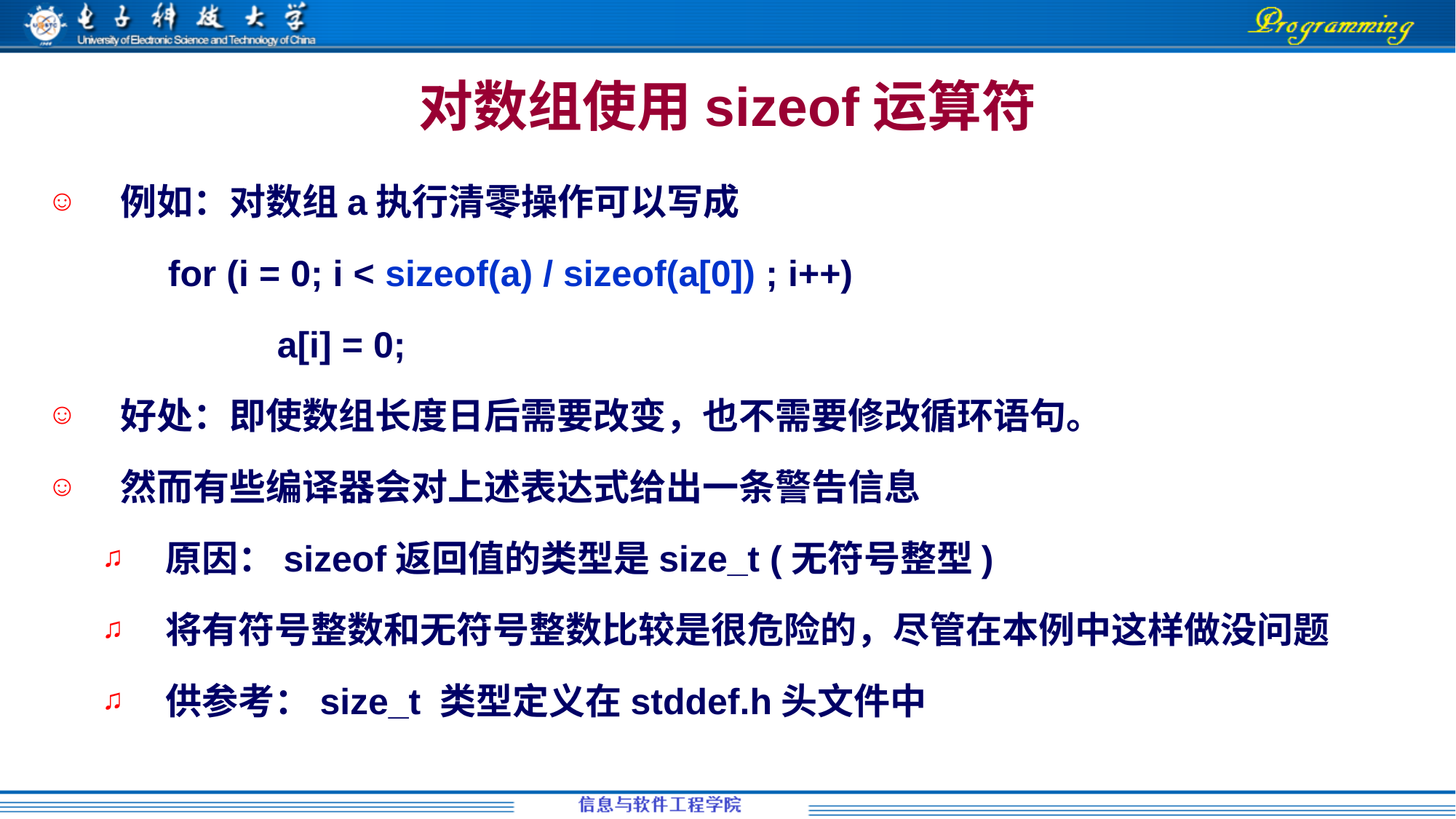

对数组使用sizeof运算符
例如：对数组a执行清零操作可以写成
	for (i = 0; i < sizeof(a) / sizeof(a[0]) ; i++)
	 	a[i] = 0;
好处：即使数组长度日后需要改变，也不需要修改循环语句。
然而有些编译器会对上述表达式给出一条警告信息
原因：sizeof返回值的类型是size_t (无符号整型)
将有符号整数和无符号整数比较是很危险的，尽管在本例中这样做没问题
供参考：size_t 类型定义在stddef.h头文件中